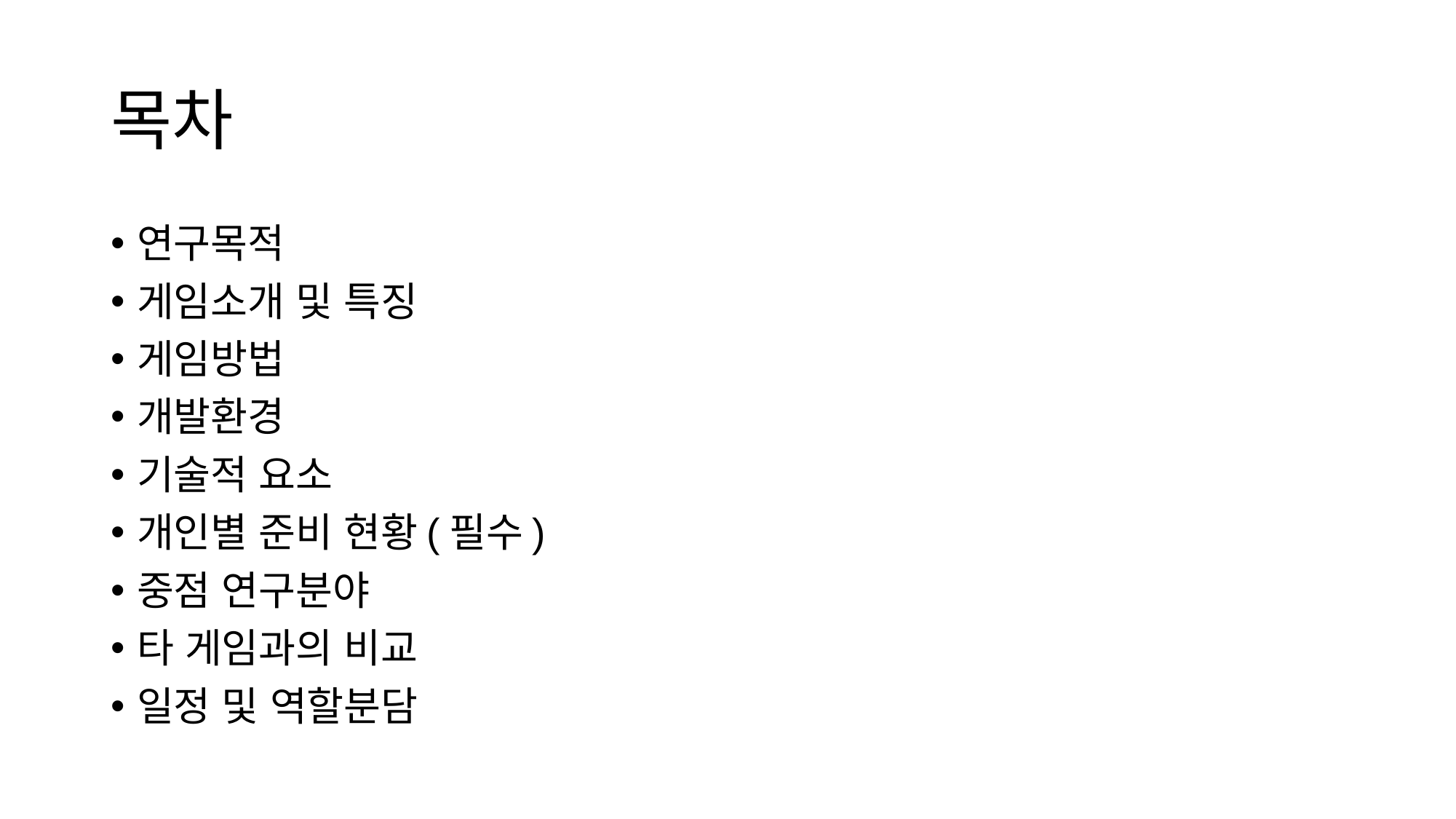

# 목차
연구목적
게임소개 및 특징
게임방법
개발환경
기술적 요소
개인별 준비 현황(필수)
중점 연구분야
타 게임과의 비교
일정 및 역할분담